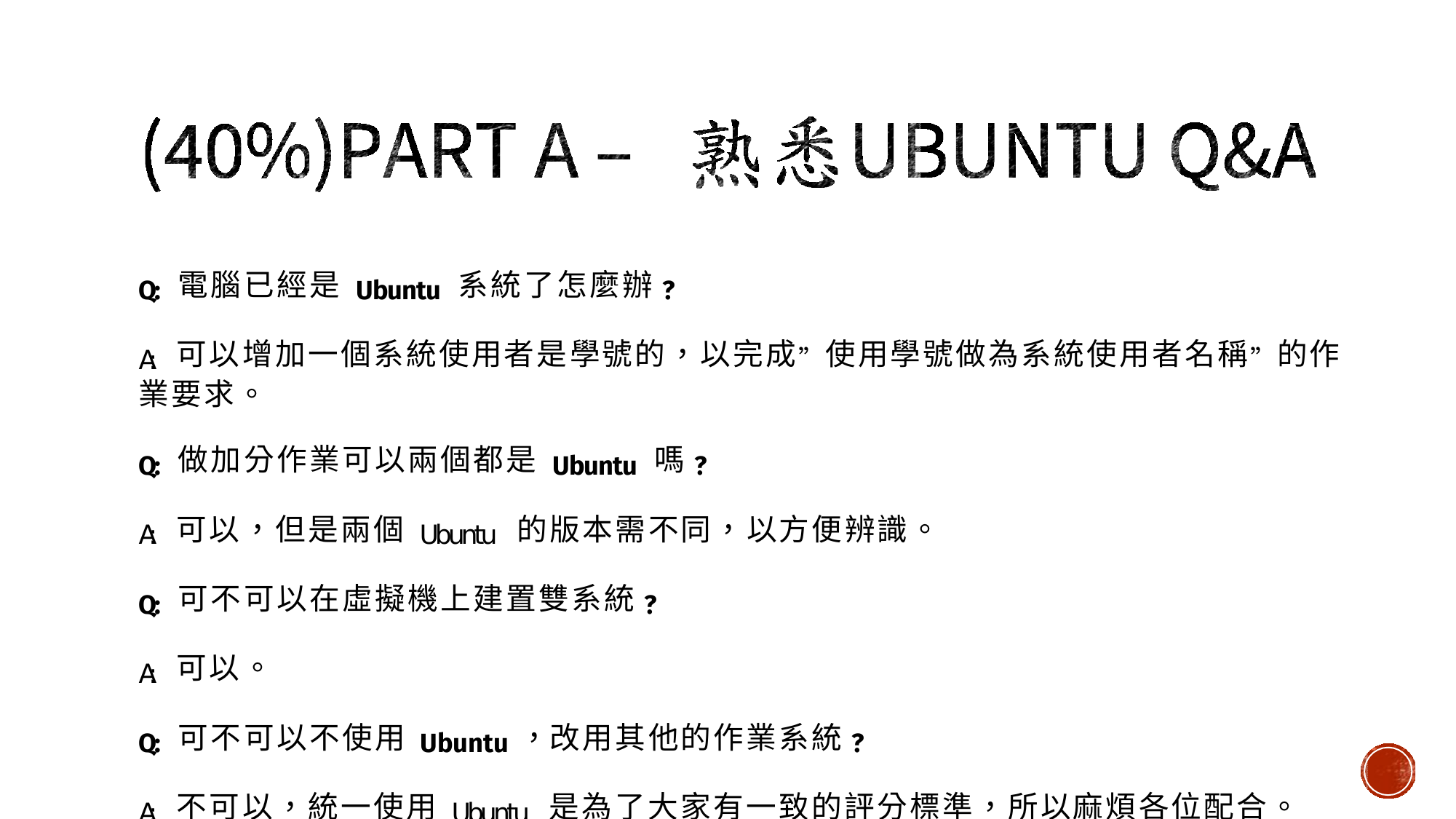

Q: 電腦已經是 Ubuntu 系統了怎麼辦?
A: 可以增加一個系統使用者是學號的，以完成”使用學號做為系統使用者名稱”的作業要求。
Q: 做加分作業可以兩個都是 Ubuntu 嗎?
A: 可以，但是兩個Ubuntu 的版本需不同，以方便辨識。
Q: 可不可以在虛擬機上建置雙系統?
A: 可以。
Q: 可不可以不使用Ubuntu，改用其他的作業系統?
A: 不可以，統一使用Ubuntu 是為了大家有一致的評分標準，所以麻煩各位配合。

還有其他問題可以聯繫助教。